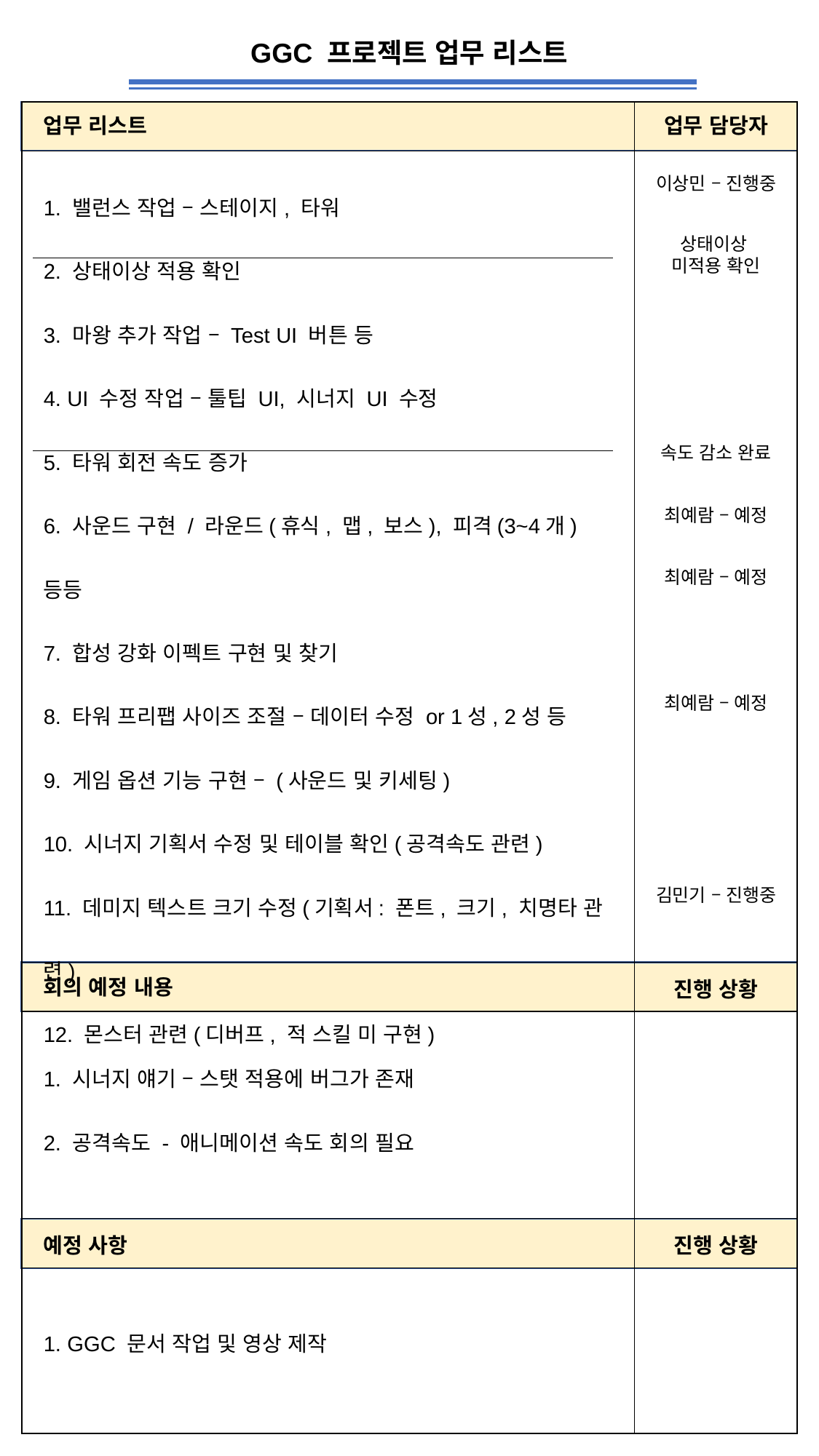

GGC 프로젝트 업무 리스트
업무 리스트
업무 담당자

1. 밸런스 작업 – 스테이지, 타워
2. 상태이상 적용 확인
3. 마왕 추가 작업 – Test UI 버튼 등
4. UI 수정 작업 – 툴팁 UI, 시너지 UI 수정
5. 타워 회전 속도 증가
6. 사운드 구현 / 라운드(휴식, 맵, 보스), 피격(3~4개) 등등
7. 합성 강화 이펙트 구현 및 찾기
8. 타워 프리팹 사이즈 조절 – 데이터 수정 or 1성, 2성 등
9. 게임 옵션 기능 구현 – (사운드 및 키세팅)
10. 시너지 기획서 수정 및 테이블 확인(공격속도 관련)
11. 데미지 텍스트 크기 수정(기획서: 폰트, 크기, 치명타 관련)
12. 몬스터 관련(디버프, 적 스킬 미 구현)
이상민 – 진행중
상태이상
미적용 확인
속도 감소 완료
최예람 – 예정
최예람 – 예정
최예람 – 예정
김민기 – 진행중
회의 예정 내용
진행 상황

1. 시너지 얘기 – 스탯 적용에 버그가 존재
2. 공격속도 - 애니메이션 속도 회의 필요
예정 사항
진행 상황

1. GGC 문서 작업 및 영상 제작